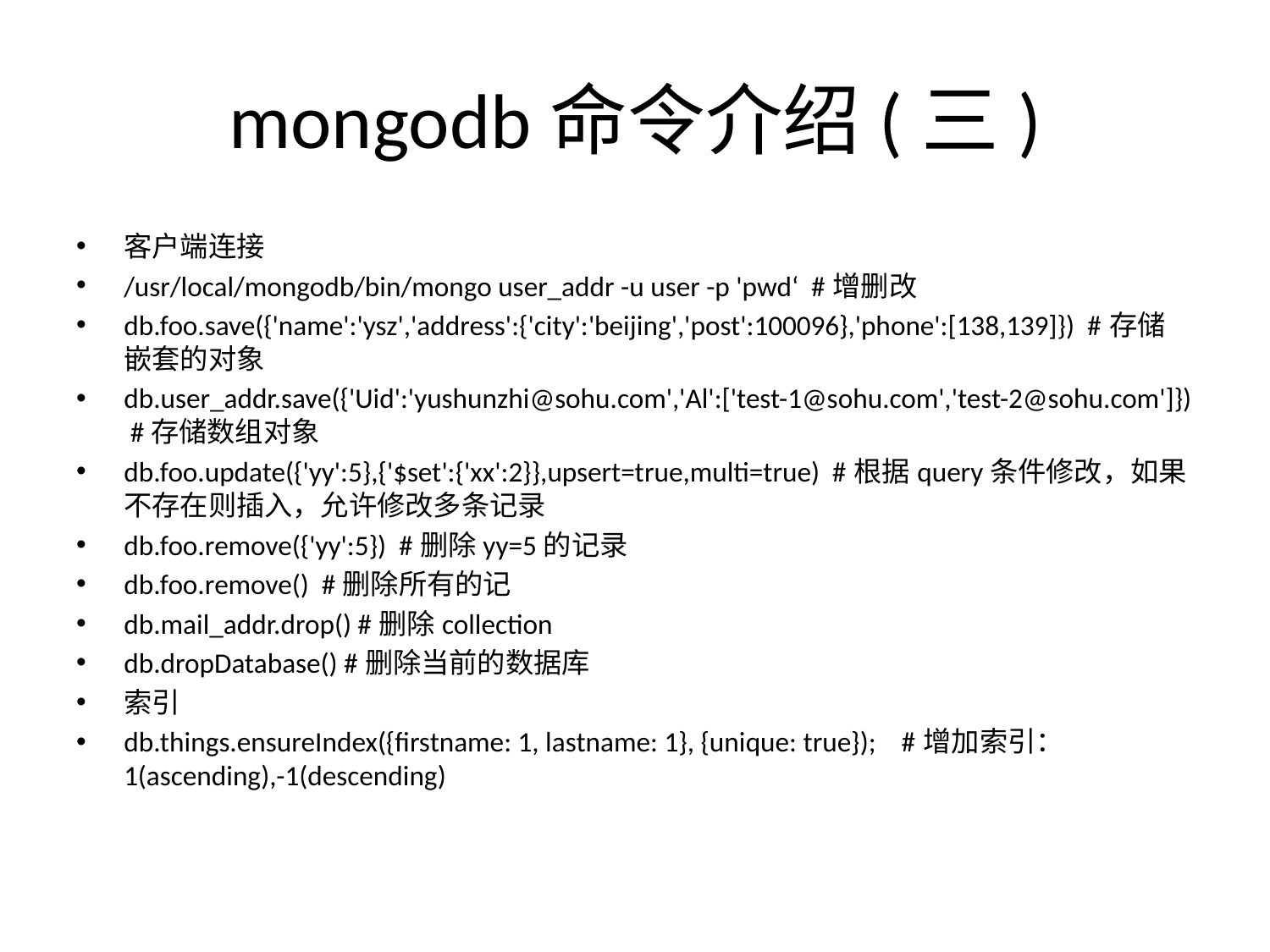

# mongodb命令介绍(三)
客户端连接
/usr/local/mongodb/bin/mongo user_addr -u user -p 'pwd‘  #增删改
db.foo.save({'name':'ysz','address':{'city':'beijing','post':100096},'phone':[138,139]})  #存储嵌套的对象
db.user_addr.save({'Uid':'yushunzhi@sohu.com','Al':['test-1@sohu.com','test-2@sohu.com']})  #存储数组对象
db.foo.update({'yy':5},{'$set':{'xx':2}},upsert=true,multi=true)  #根据query条件修改，如果不存在则插入，允许修改多条记录
db.foo.remove({'yy':5})  #删除yy=5的记录
db.foo.remove()  #删除所有的记
db.mail_addr.drop() #删除collection
db.dropDatabase() #删除当前的数据库
索引
db.things.ensureIndex({firstname: 1, lastname: 1}, {unique: true});    #增加索引：1(ascending),-1(descending)